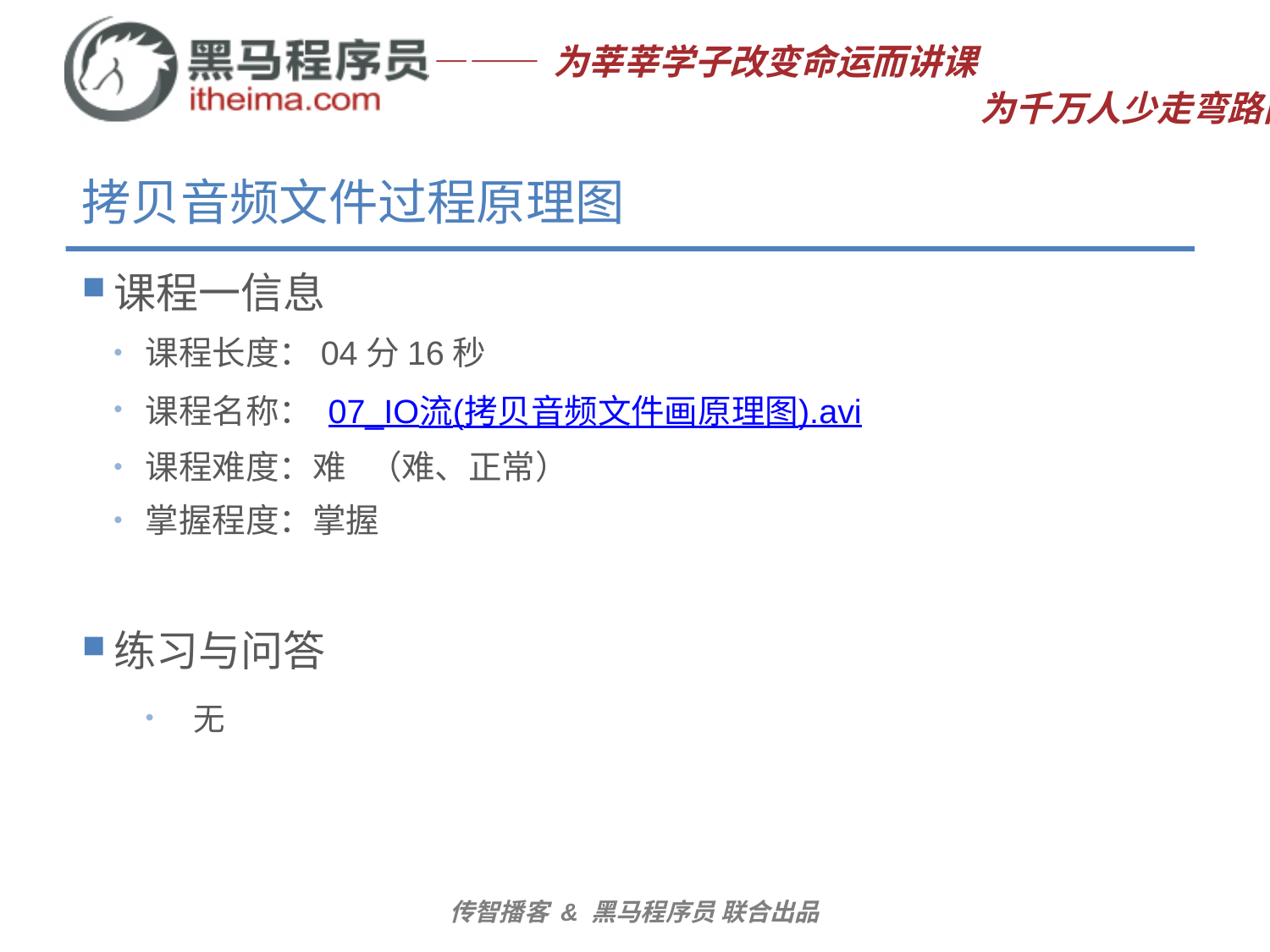

# 拷贝音频文件过程原理图
课程一信息
课程长度：04分16秒
课程名称： 07_IO流(拷贝音频文件画原理图).avi
课程难度：难   （难、正常）
掌握程度：掌握

练习与问答
无